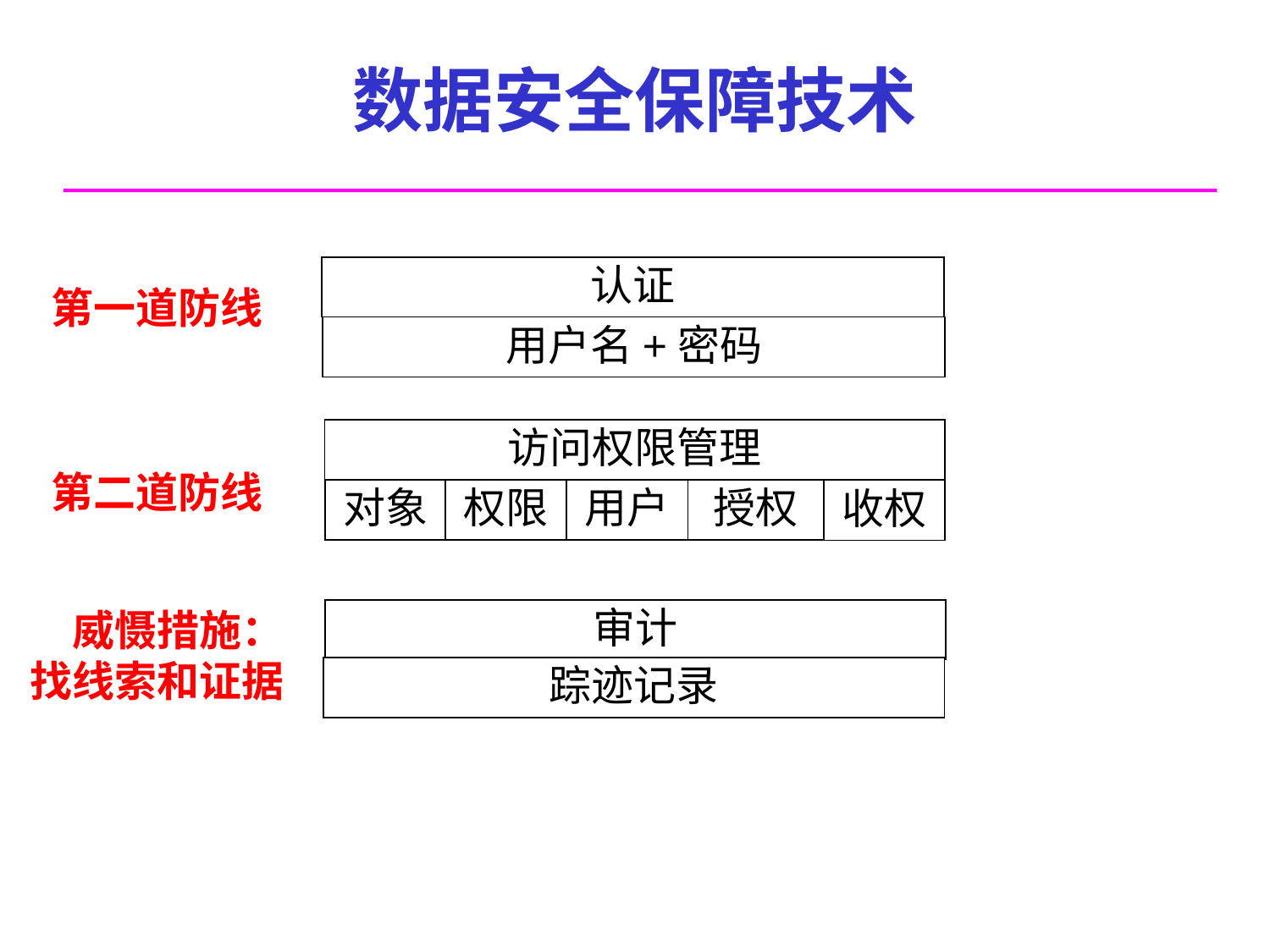

数据安全保障技术
认证
用户名+密码
第一道防线
访问权限管理
第二道防线
权限
授权
对象
用户
收权
威慑措施：
找线索和证据
审计
踪迹记录